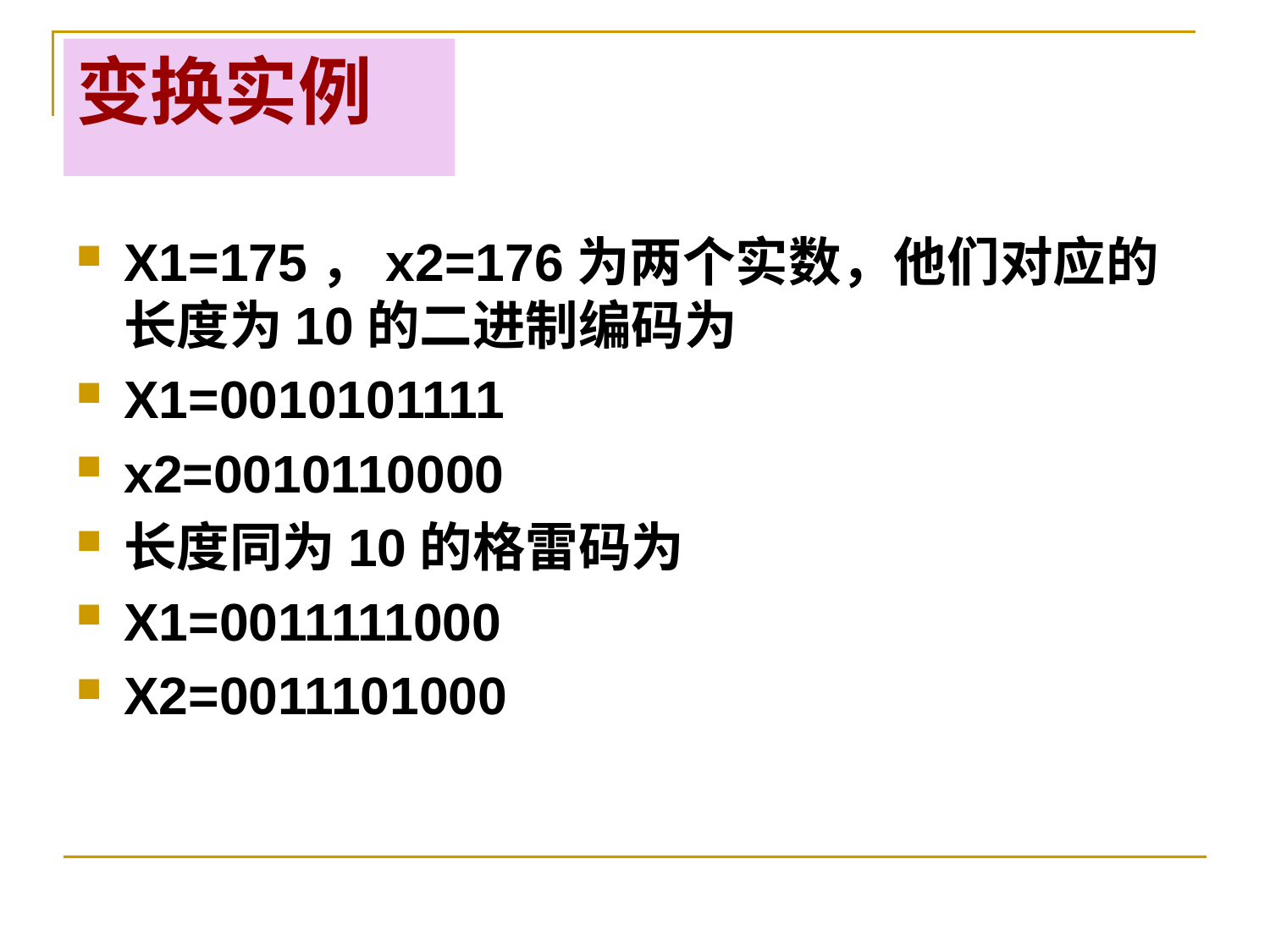

# 变换实例
X1=175，x2=176为两个实数，他们对应的长度为10的二进制编码为
X1=0010101111
x2=0010110000
长度同为10的格雷码为
X1=0011111000
X2=0011101000